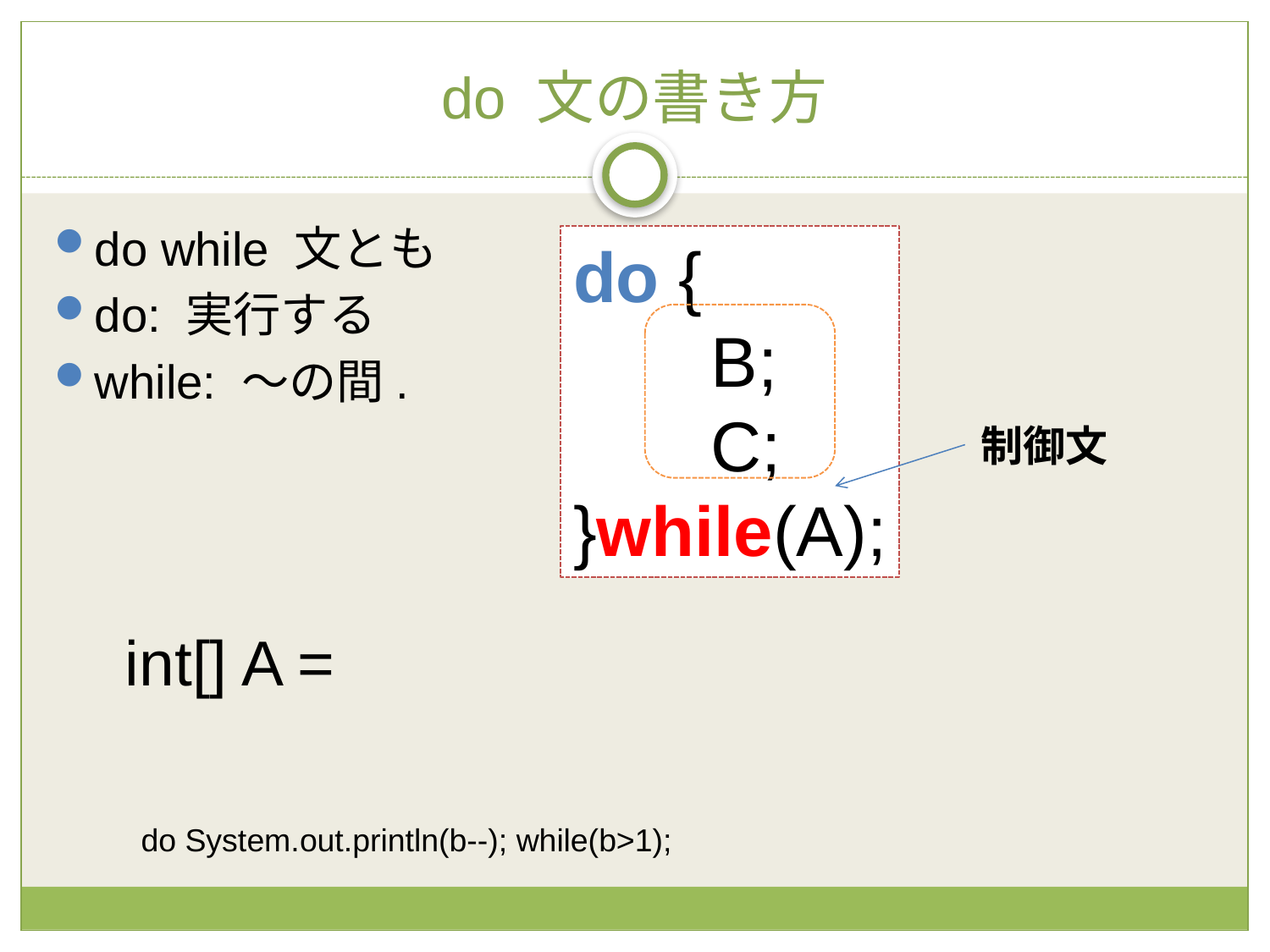

# do 文の書き方
do while 文とも
do: 実行する
while: ～の間.
do {
       B;
       C;
}while(A);

制御文
int[] A =
do System.out.println(b--); while(b>1);